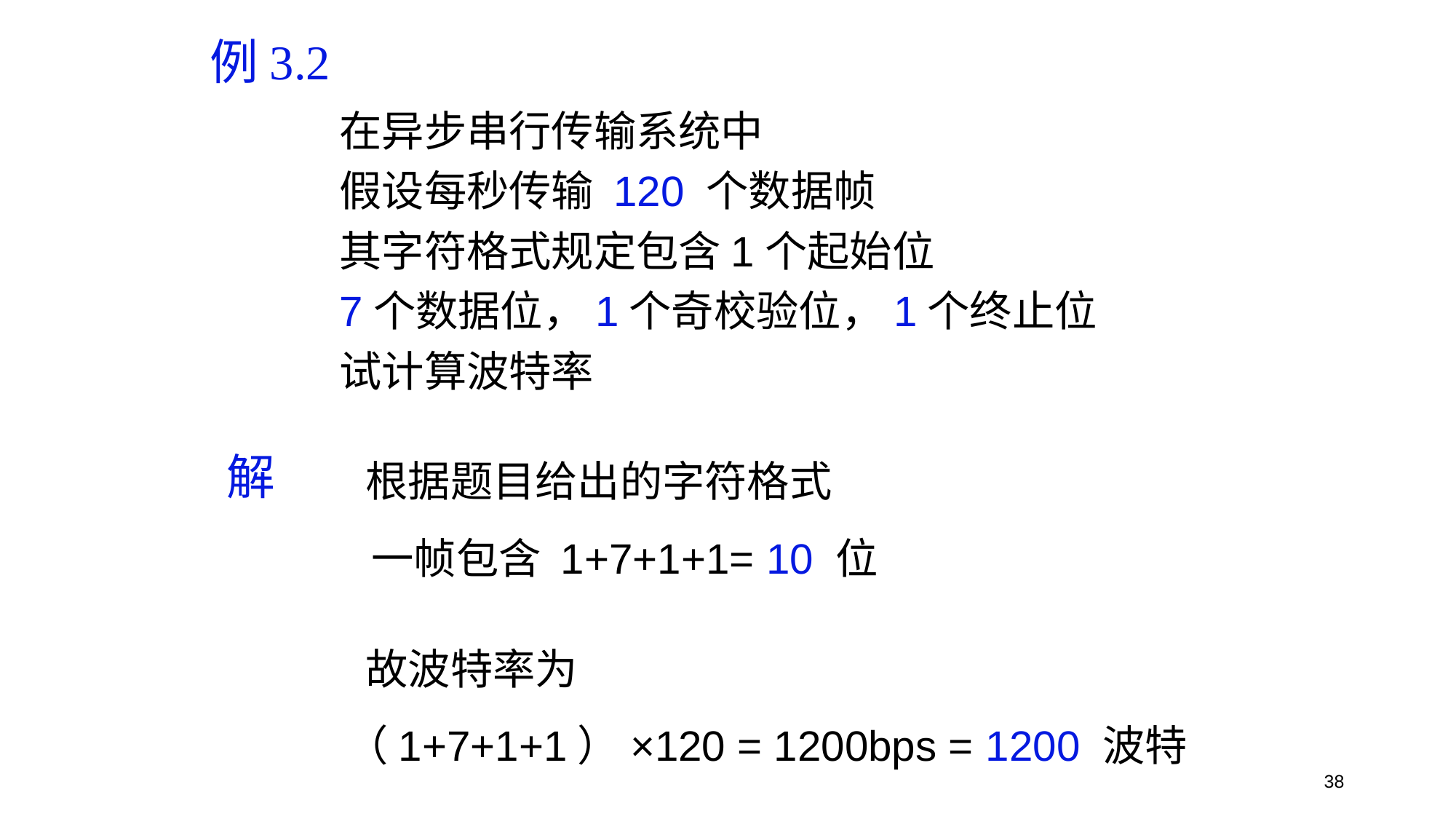

例3.2
在异步串行传输系统中
假设每秒传输 120 个数据帧
其字符格式规定包含1个起始位
7个数据位，1个奇校验位，1个终止位
试计算波特率
解
 根据题目给出的字符格式
一帧包含 1+7+1+1= 10 位
 故波特率为
（1+7+1+1）×120 = 1200bps = 1200 波特
38